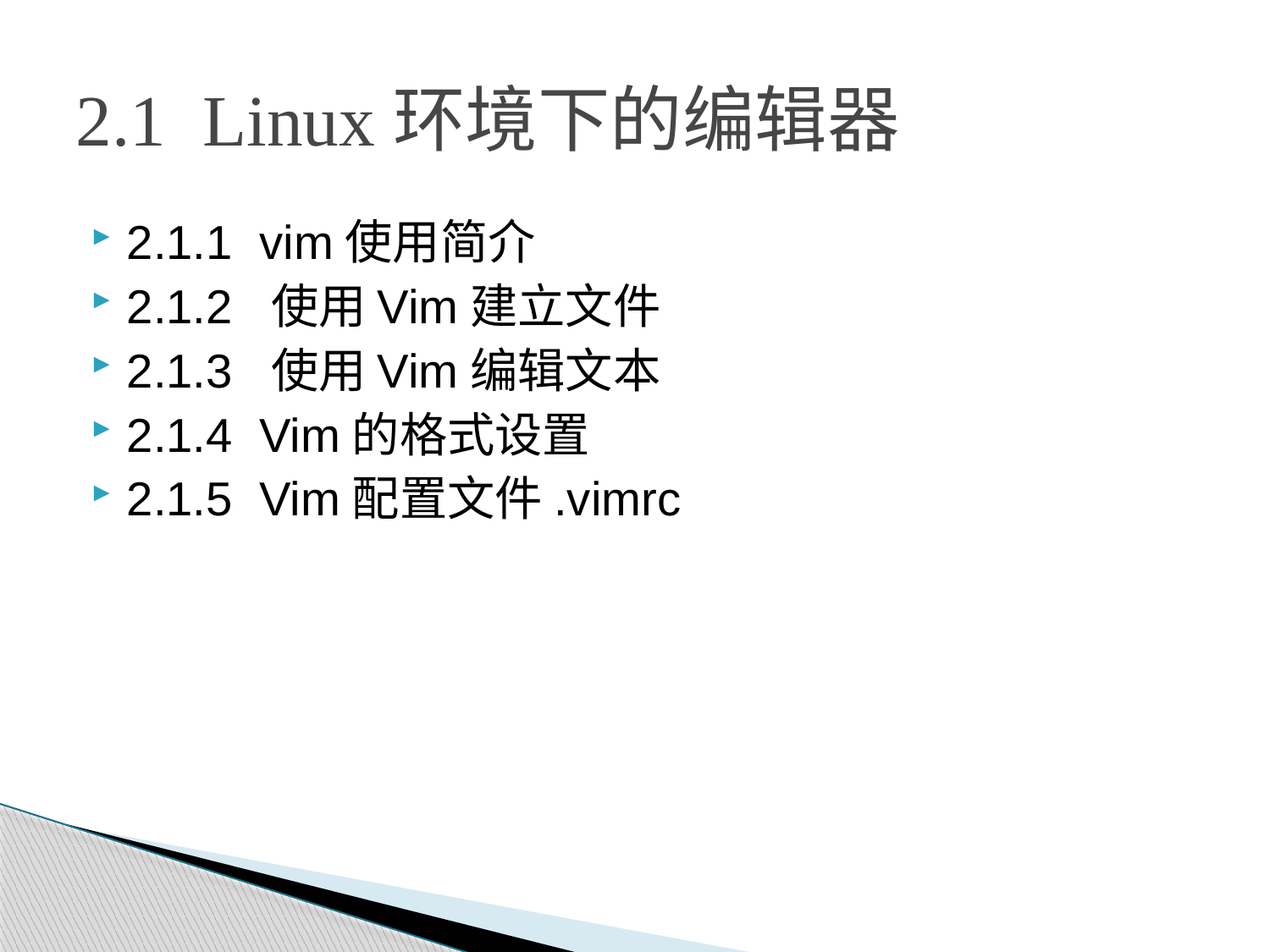

# 2.1  Linux环境下的编辑器
2.1.1  vim使用简介
2.1.2  使用Vim建立文件
2.1.3  使用Vim编辑文本
2.1.4  Vim的格式设置
2.1.5  Vim配置文件.vimrc